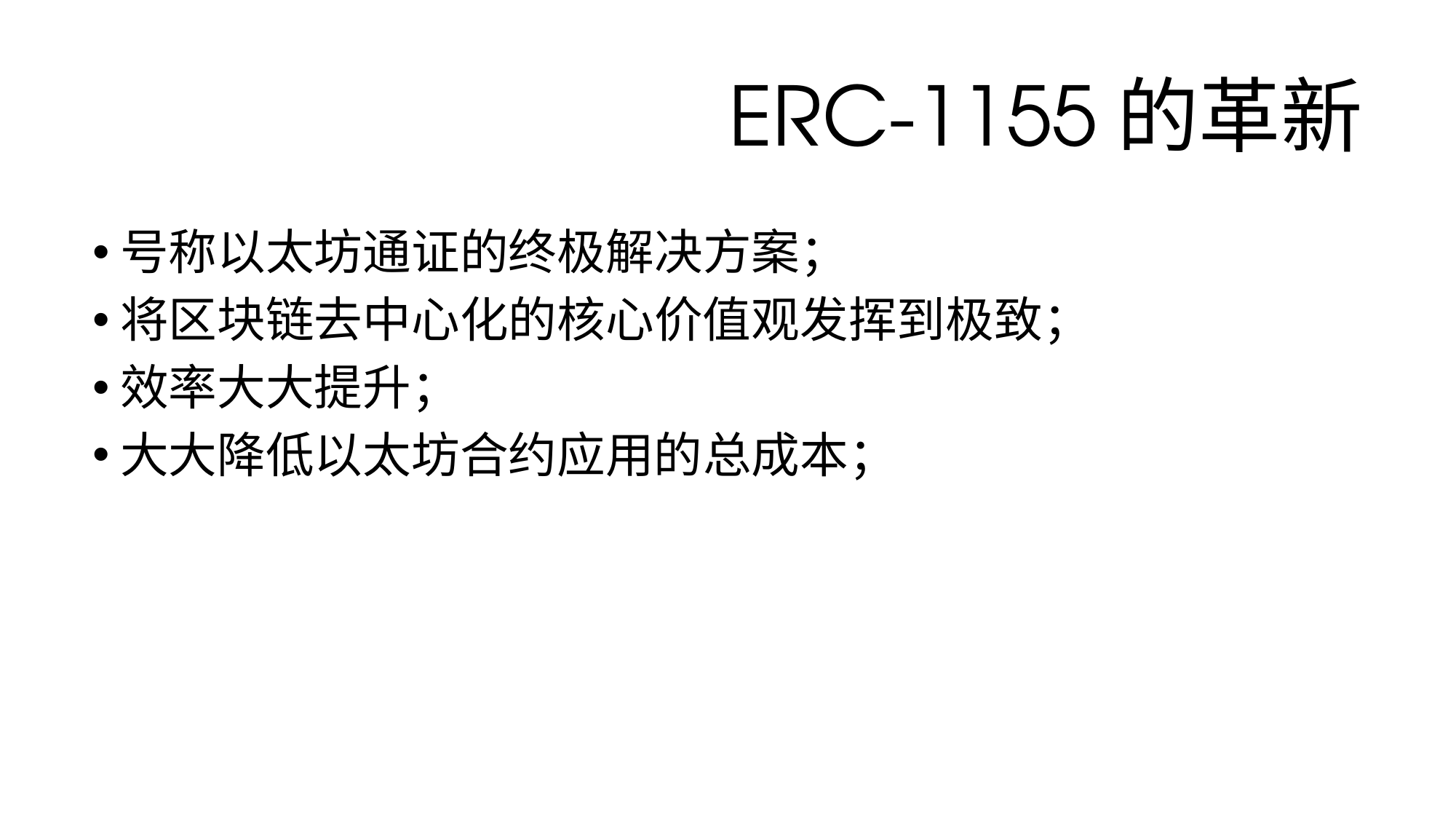

# ERC-1155的革新
号称以太坊通证的终极解决方案；
将区块链去中心化的核心价值观发挥到极致；
效率大大提升；
大大降低以太坊合约应用的总成本；